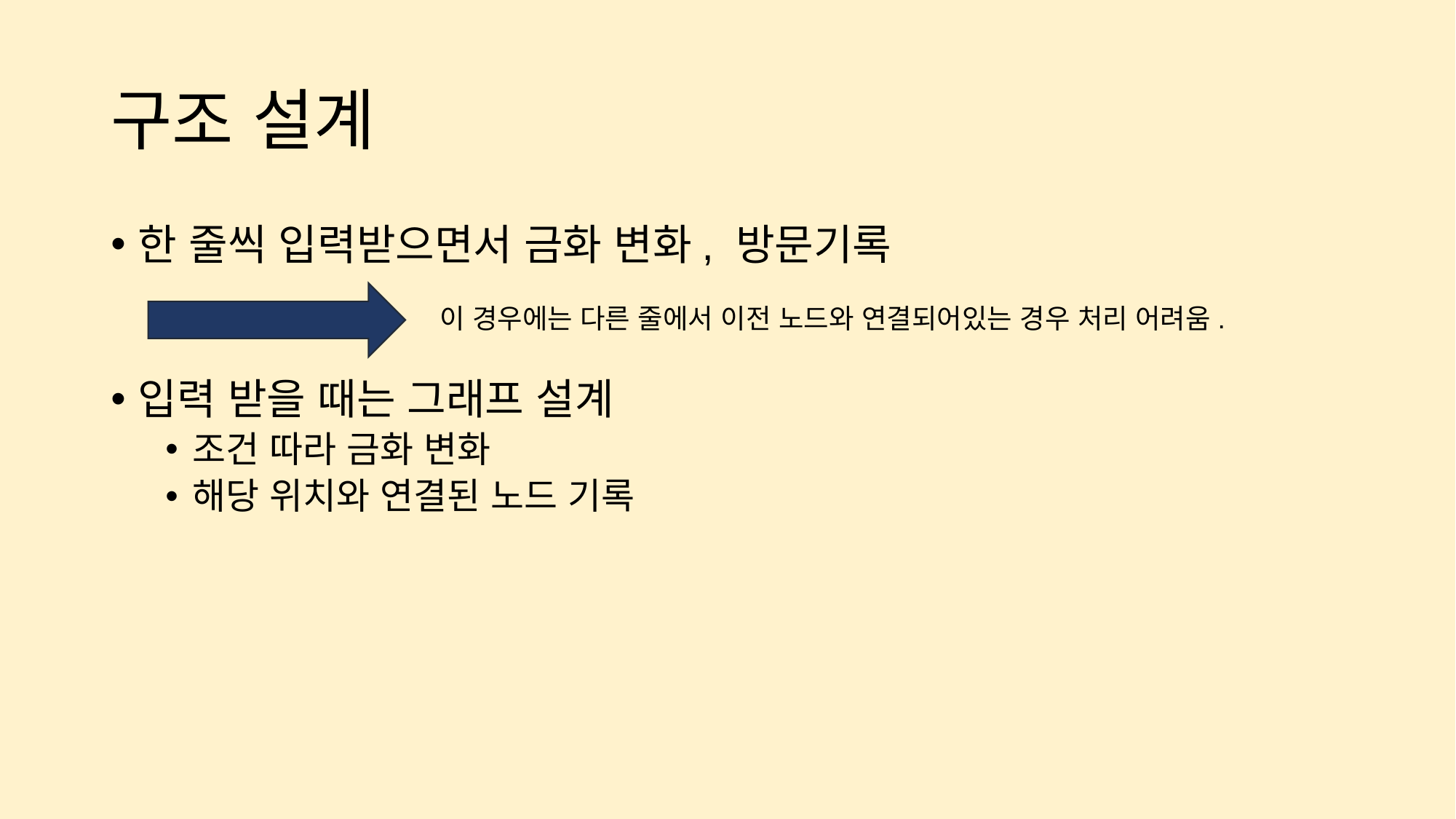

# 구조 설계
한 줄씩 입력받으면서 금화 변화, 방문기록

이 경우에는 다른 줄에서 이전 노드와 연결되어있는 경우 처리 어려움.
입력 받을 때는 그래프 설계
조건 따라 금화 변화
해당 위치와 연결된 노드 기록